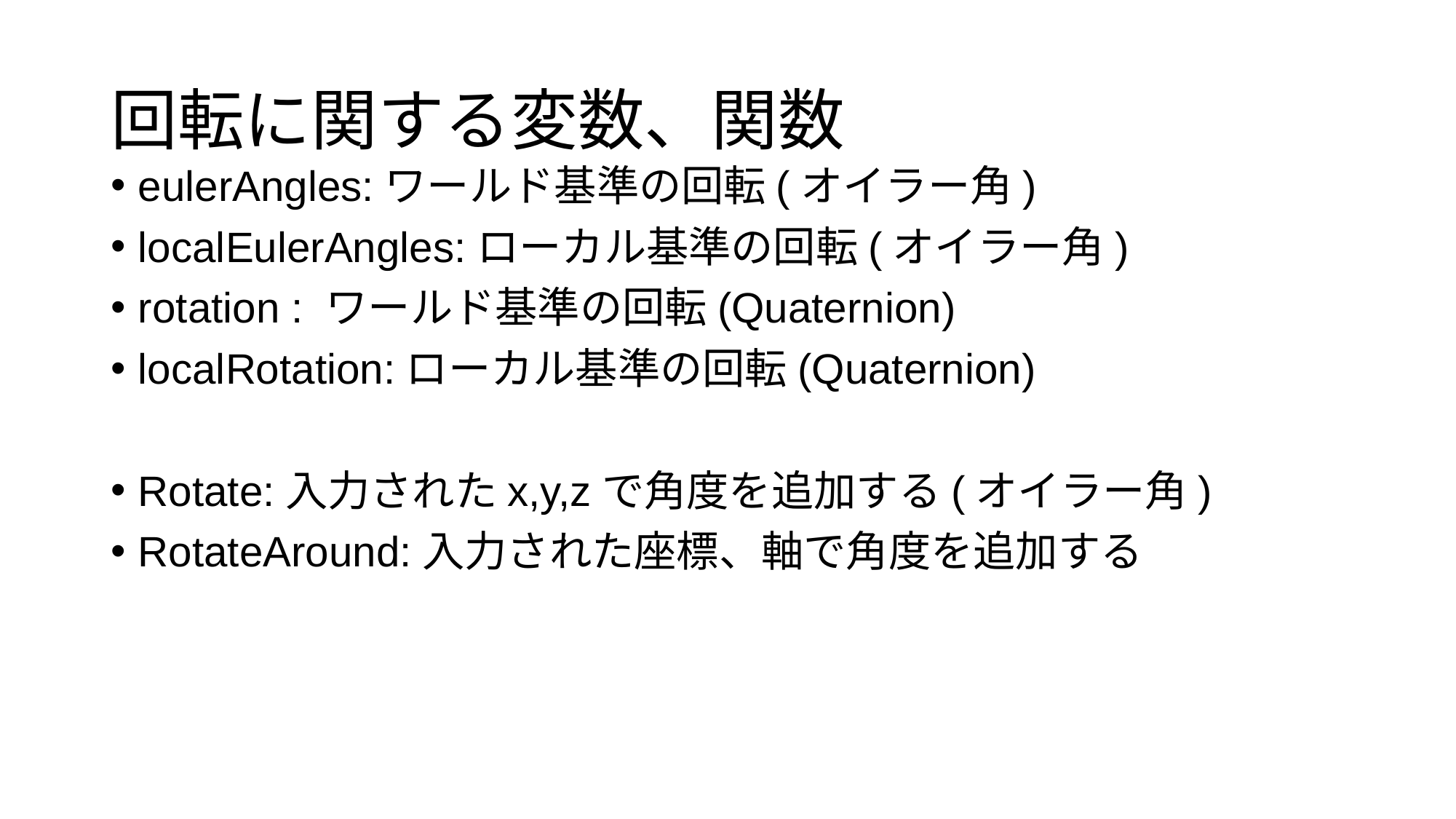

# 回転に関する変数、関数
eulerAngles:ワールド基準の回転(オイラー角)
localEulerAngles:ローカル基準の回転(オイラー角)
rotation : ワールド基準の回転(Quaternion)
localRotation:ローカル基準の回転(Quaternion)

Rotate:入力されたx,y,zで角度を追加する(オイラー角)
RotateAround:入力された座標、軸で角度を追加する